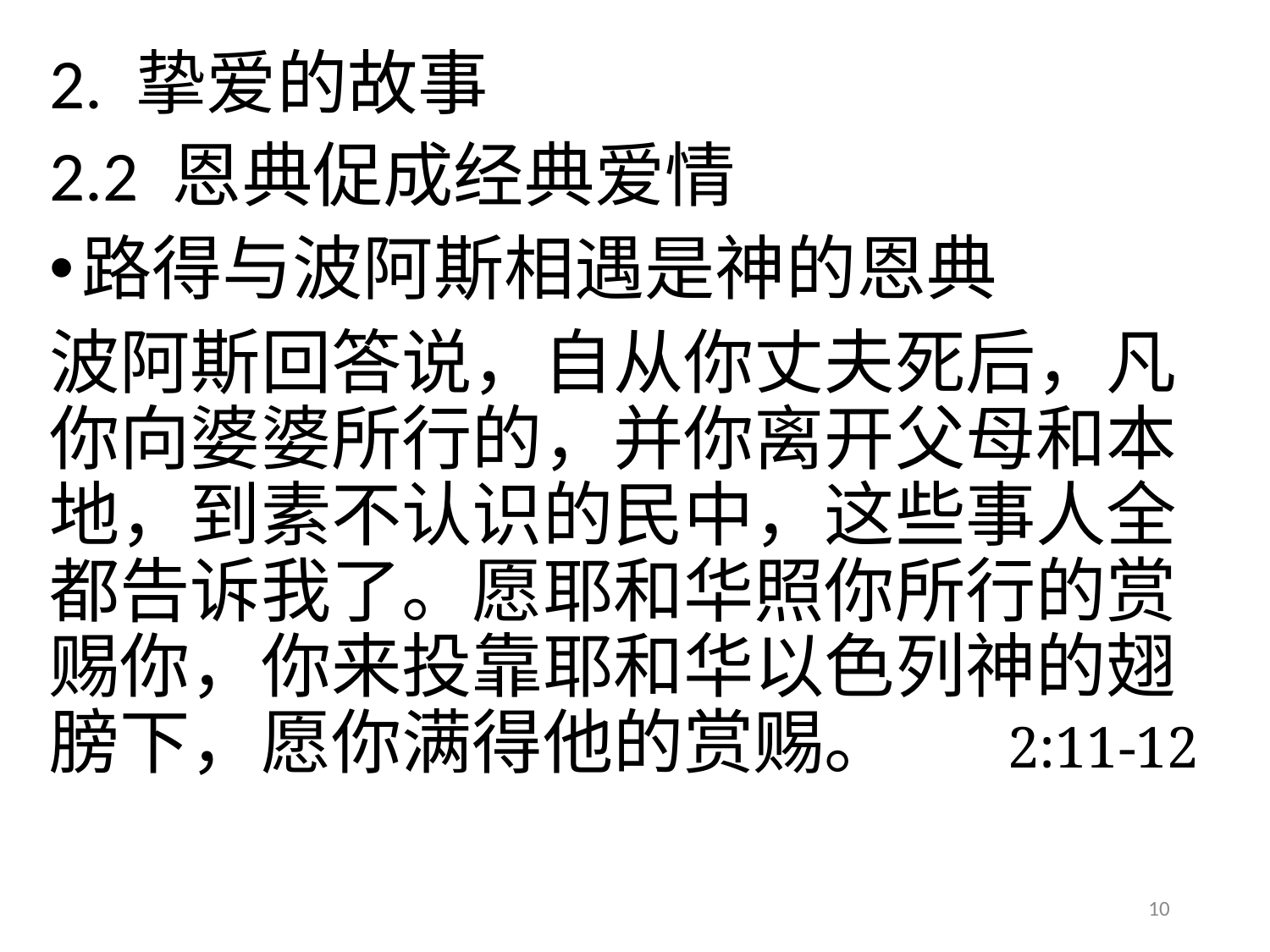

# 2. 挚爱的故事
2.2 恩典促成经典爱情
路得与波阿斯相遇是神的恩典
波阿斯回答说，自从你丈夫死后，凡你向婆婆所行的，并你离开父母和本地，到素不认识的民中，这些事人全都告诉我了。愿耶和华照你所行的赏赐你，你来投靠耶和华以色列神的翅膀下，愿你满得他的赏赐。      2:11-12
10